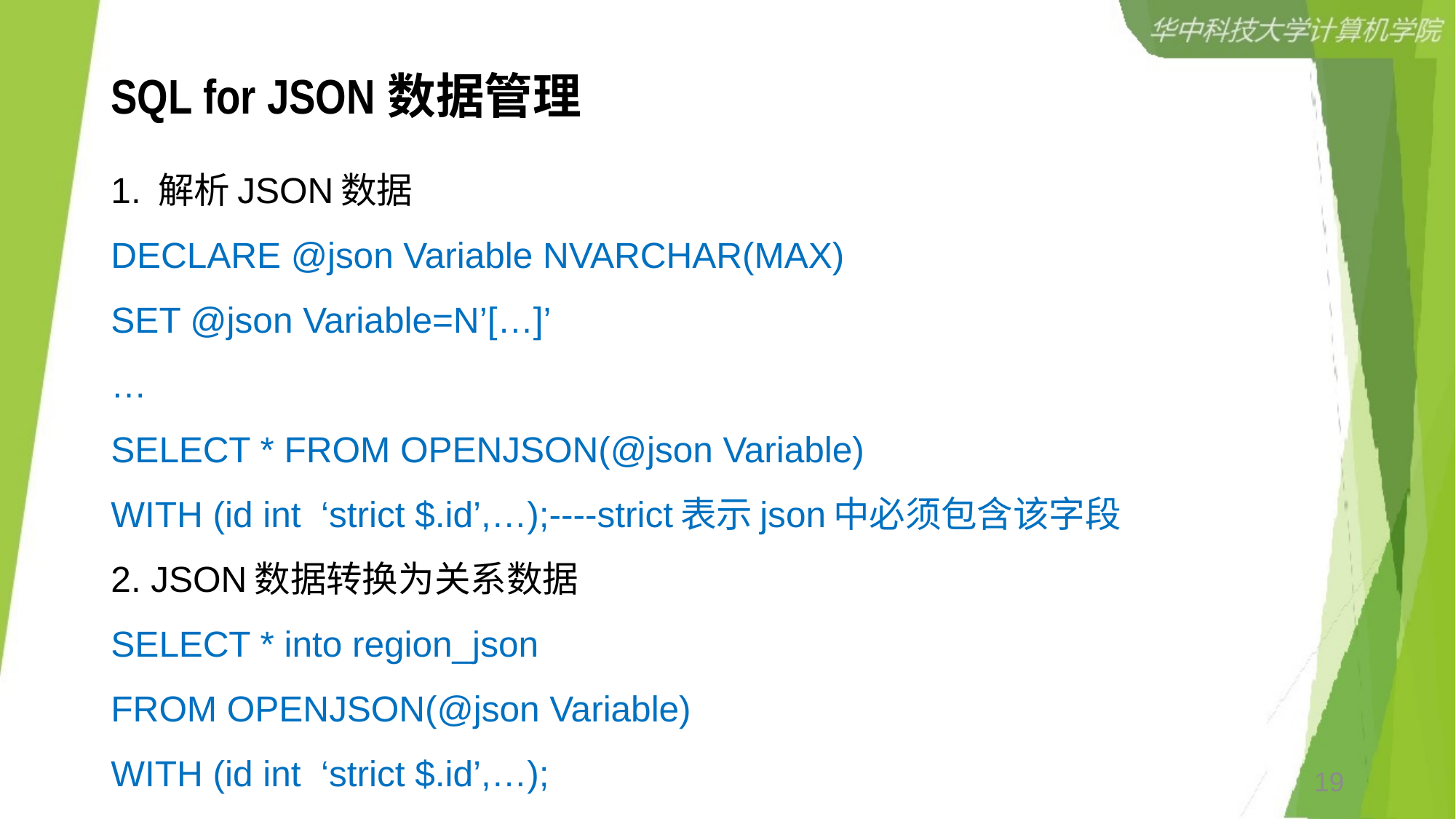

# SQL for JSON数据管理
1. 解析JSON数据
DECLARE @json Variable NVARCHAR(MAX)
SET @json Variable=N’[…]’
…
SELECT * FROM OPENJSON(@json Variable)
WITH (id int  ‘strict $.id’,…);----strict表示json中必须包含该字段
2. JSON数据转换为关系数据
SELECT * into region_json
FROM OPENJSON(@json Variable)
WITH (id int  ‘strict $.id’,…);

19